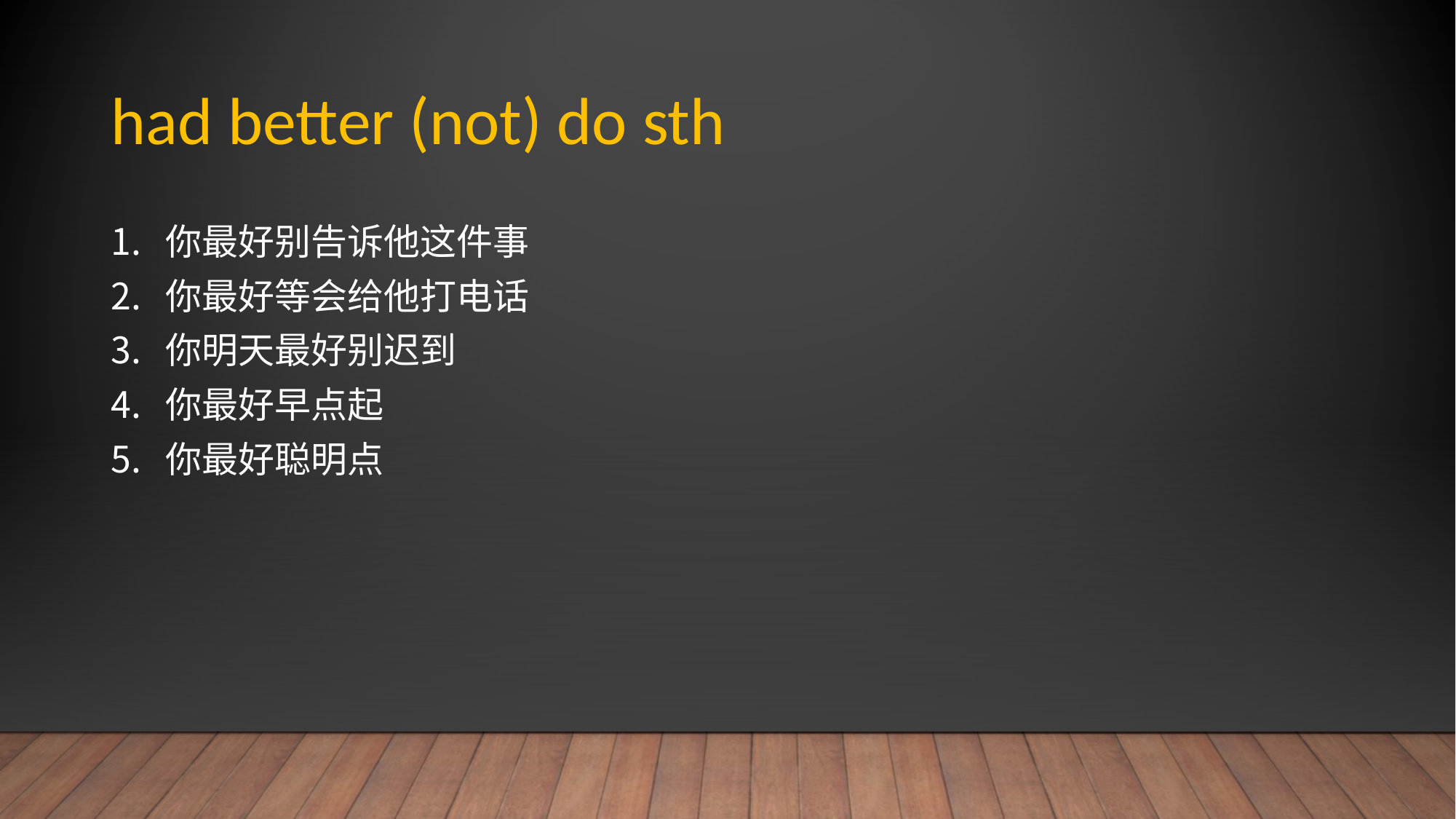

# had better (not) do sth
你最好别告诉他这件事
你最好等会给他打电话
你明天最好别迟到
你最好早点起
你最好聪明点